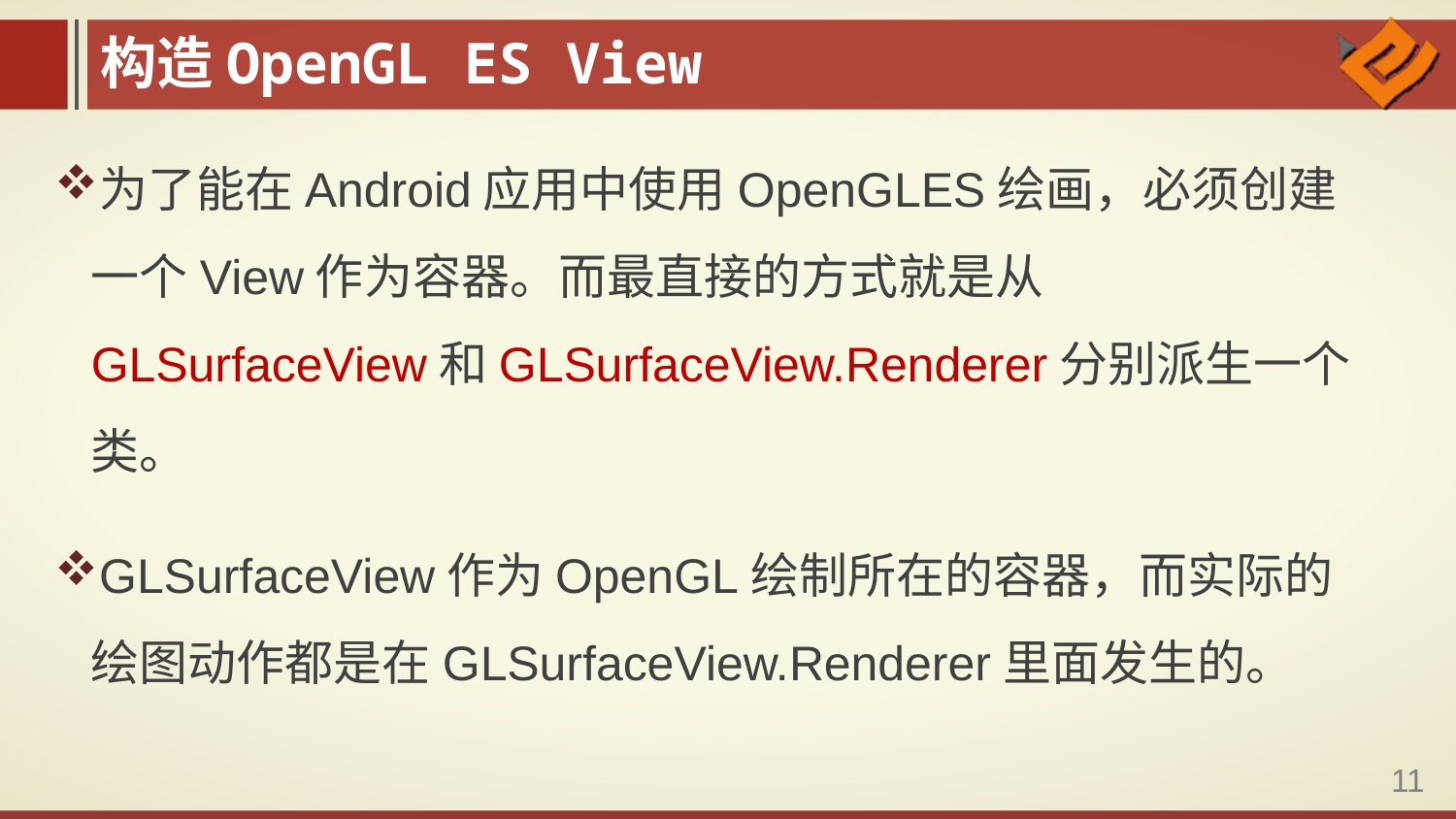

构造OpenGL ES View
为了能在Android应用中使用OpenGLES绘画，必须创建一个View作为容器。而最直接的方式就是从GLSurfaceView和GLSurfaceView.Renderer分别派生一个类。
GLSurfaceView作为OpenGL绘制所在的容器，而实际的绘图动作都是在GLSurfaceView.Renderer里面发生的。